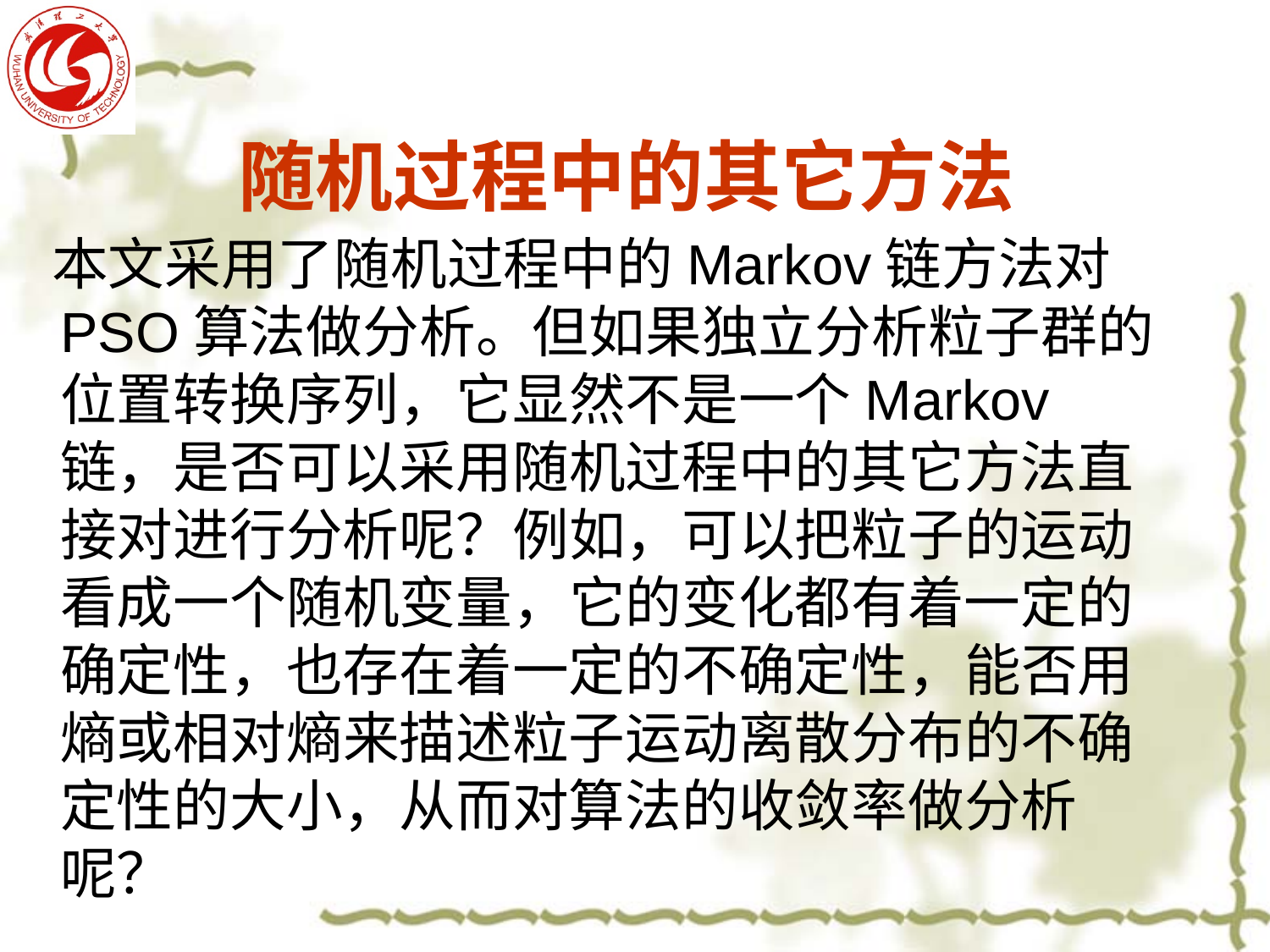

# 随机过程中的其它方法
  本文采用了随机过程中的Markov链方法对PSO算法做分析。但如果独立分析粒子群的位置转换序列，它显然不是一个Markov链，是否可以采用随机过程中的其它方法直接对进行分析呢？例如，可以把粒子的运动看成一个随机变量，它的变化都有着一定的确定性，也存在着一定的不确定性，能否用熵或相对熵来描述粒子运动离散分布的不确定性的大小，从而对算法的收敛率做分析呢？